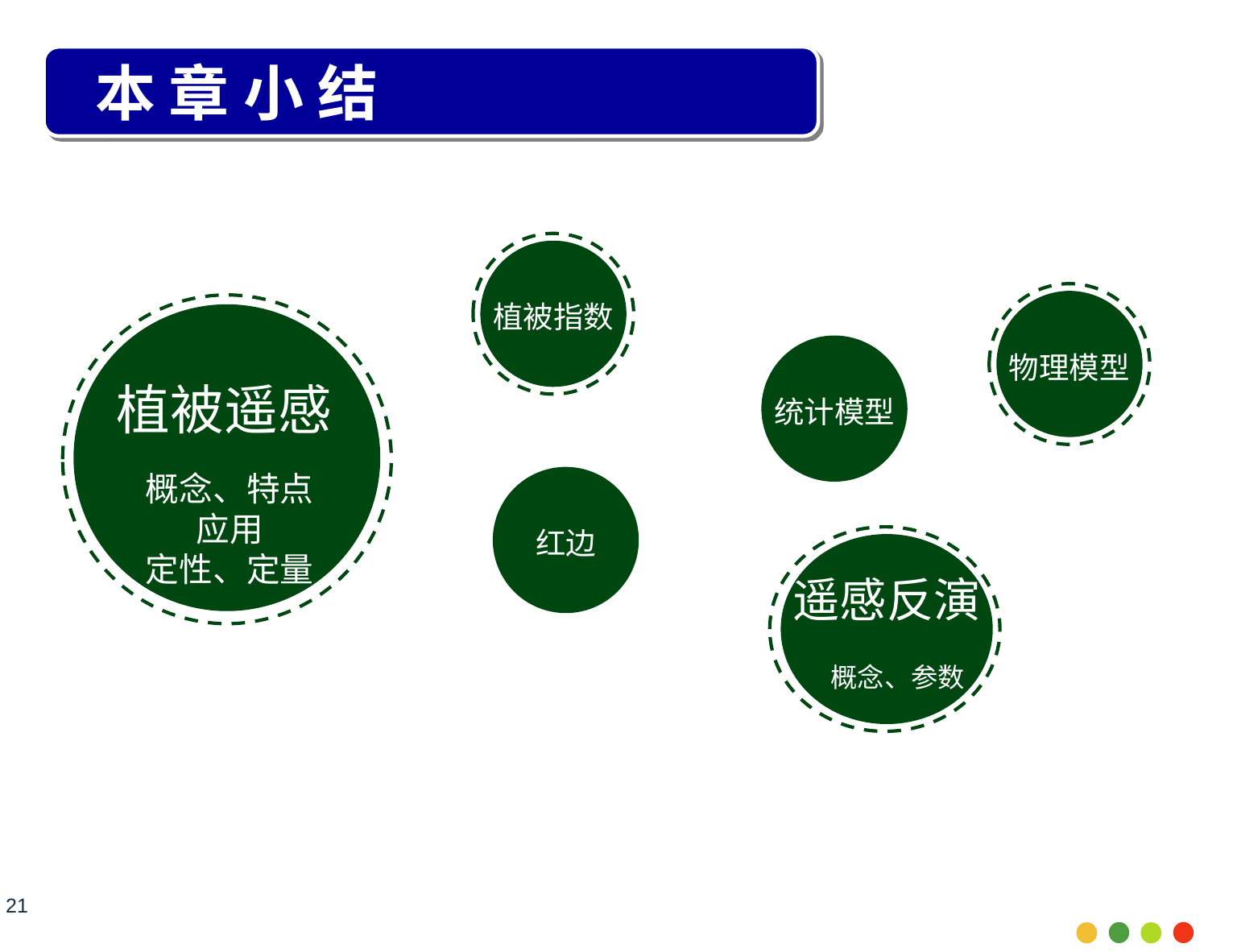

本 章 小 结

植被指数

物理模型

植被遥感

概念、特点
应用
定性、定量

统计模型

红边

遥感反演

概念、参数